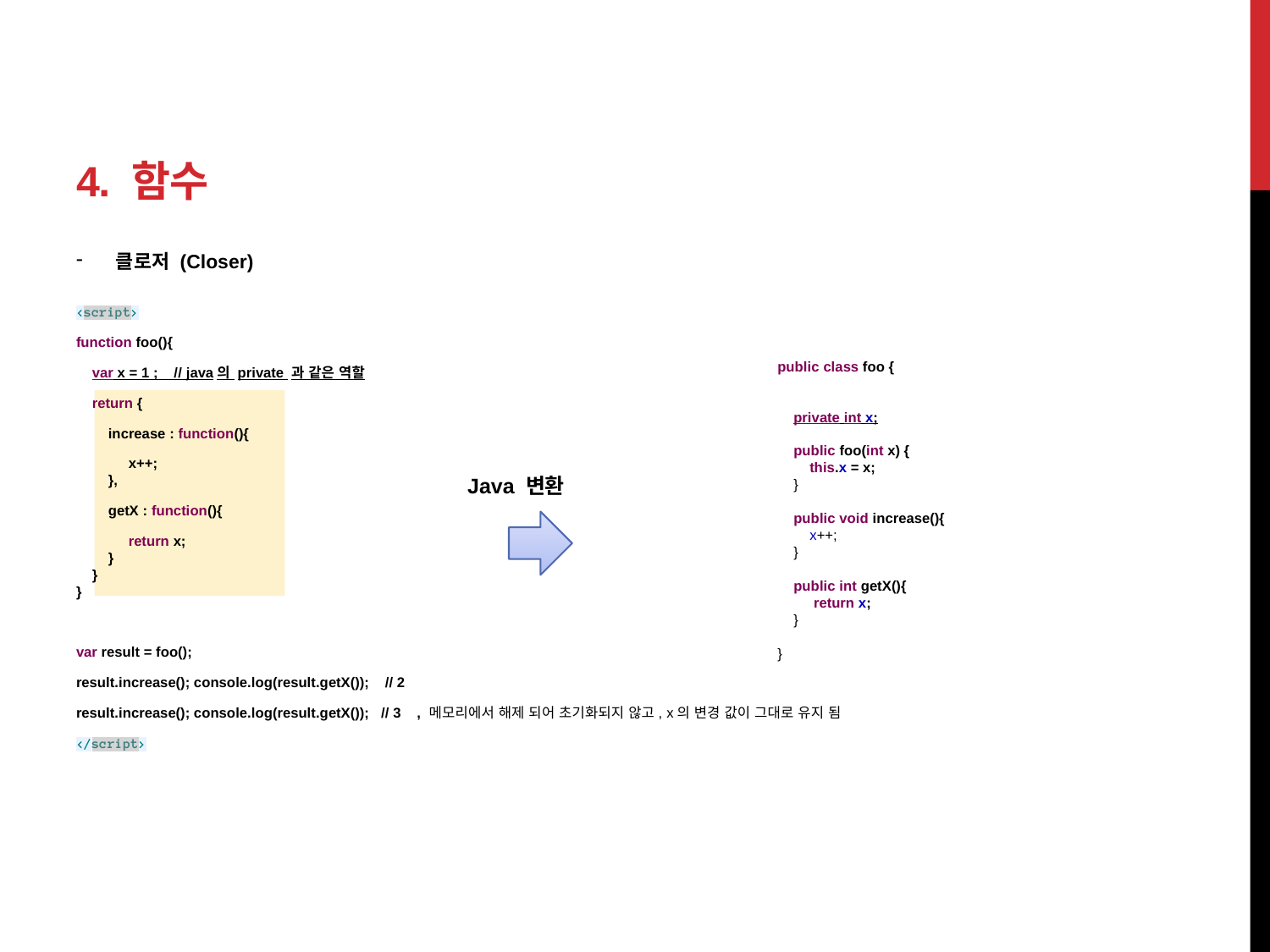

# 4. 함수
클로저 (Closer)
<script>
function foo(){
    var x = 1 ;    // java의 private 과 같은 역할
    return {
        increase : function(){
             x++;
        },
        getX : function(){
             return x;
        }
    }
}

var result = foo();
result.increase(); console.log(result.getX());    // 2
result.increase(); console.log(result.getX());   // 3    , 메모리에서 해제 되어 초기화되지 않고, x의 변경 값이 그대로 유지 됨
</script>
public class foo {

    private int x;

    public foo(int x) {
        this.x = x;
    }

    public void increase(){
        x++;
    }

    public int getX(){
         return x;
    }

}

Java 변환